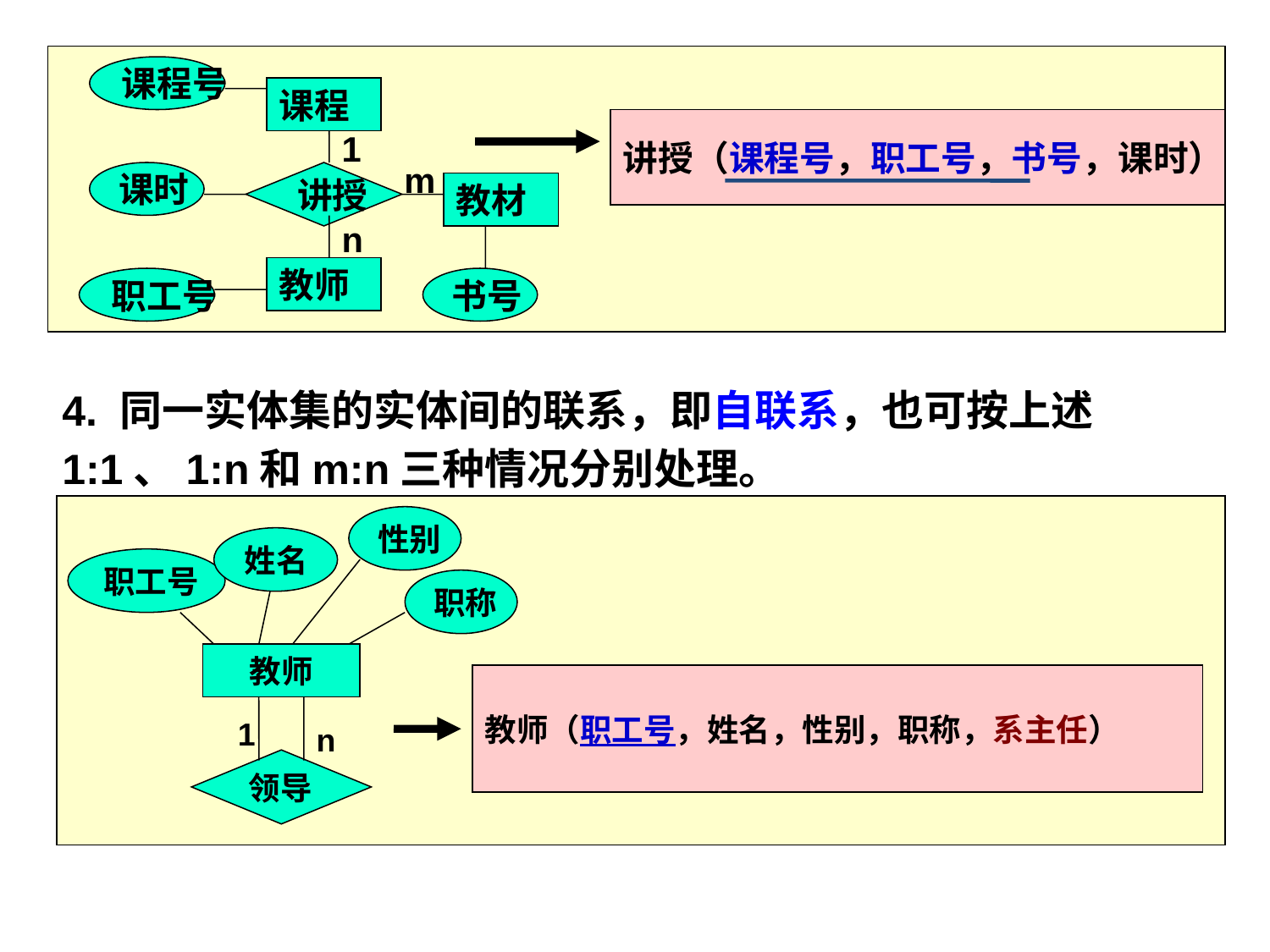

课程号
课程

讲授（课程号，职工号，书号，课时）
1

m
课时
讲授
教材

n

教师
职工号
书号

4. 同一实体集的实体间的联系，即自联系，也可按上述1:1、1:n和m:n三种情况分别处理。

性别
姓名
职工号

职称

教师
教师（职工号，姓名，性别，职称，系主任）

1
n

领导